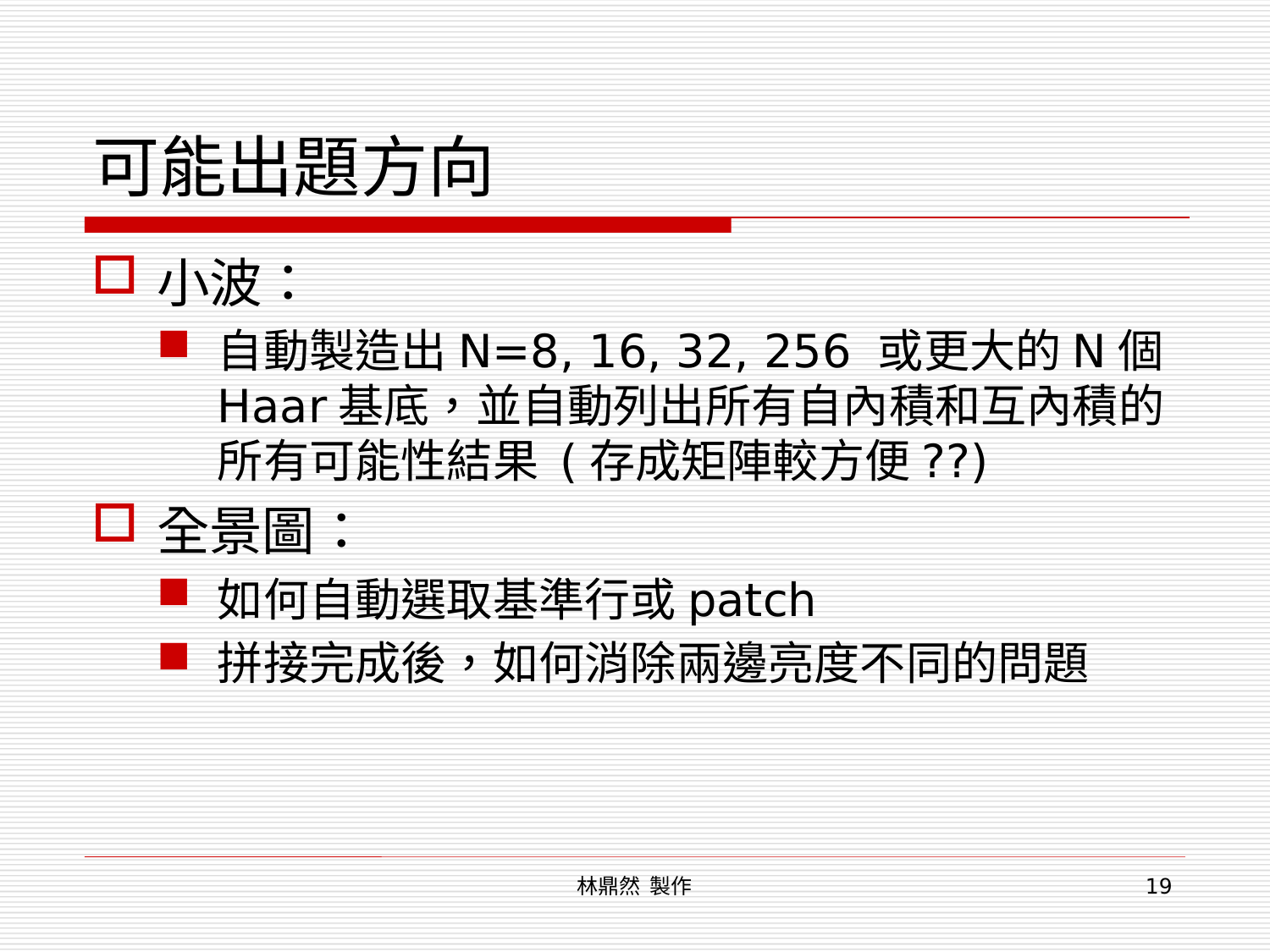

# 可能出題方向
小波：
自動製造出N=8, 16, 32, 256 或更大的N個Haar基底，並自動列出所有自內積和互內積的所有可能性結果 (存成矩陣較方便??)
全景圖：
如何自動選取基準行或patch
拼接完成後，如何消除兩邊亮度不同的問題
林鼎然  製作
19